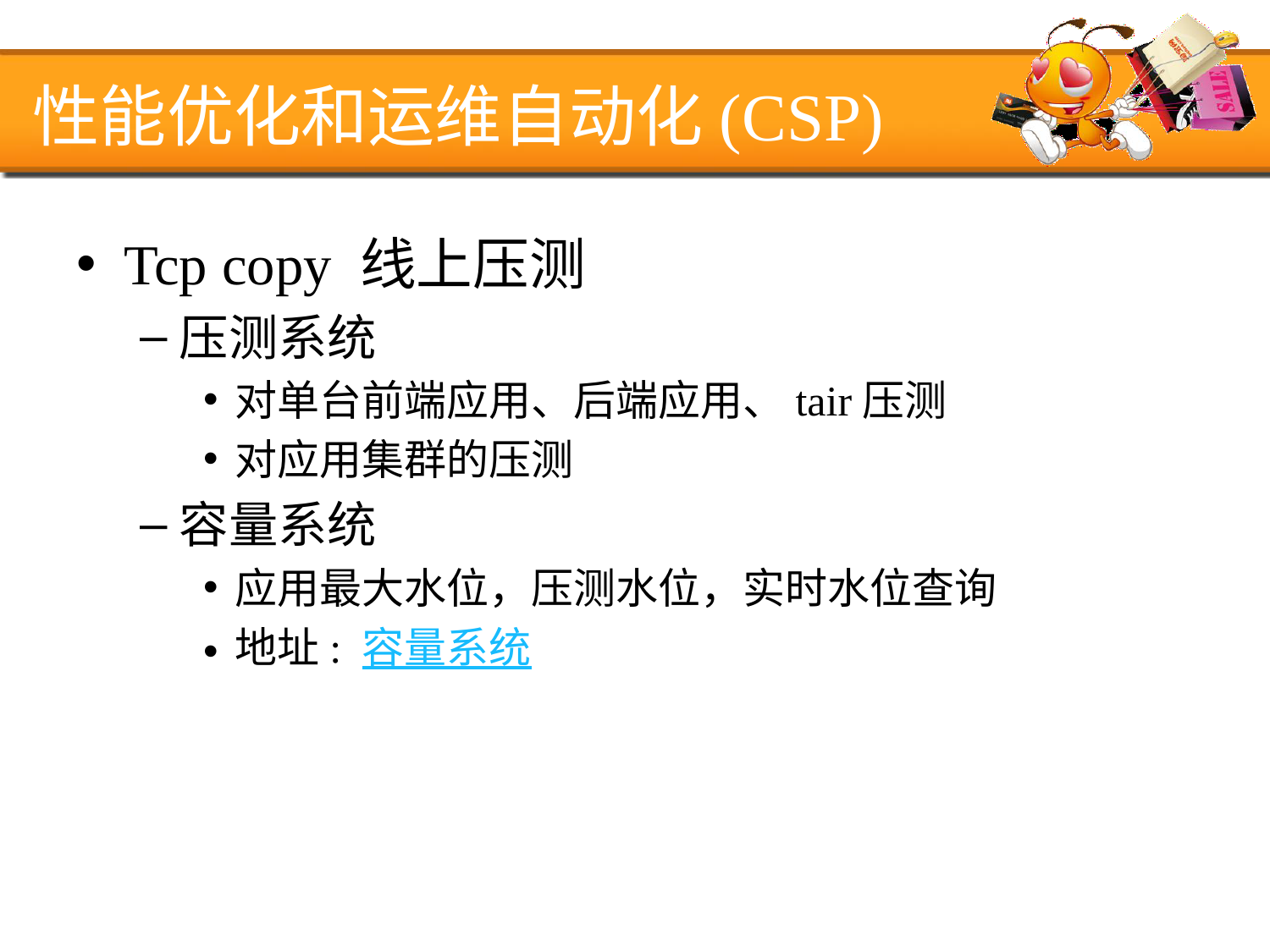

# 性能优化和运维自动化(CSP)
Tcp copy 线上压测
压测系统
对单台前端应用、后端应用、tair压测
对应用集群的压测
容量系统
应用最大水位，压测水位，实时水位查询
地址: 容量系统